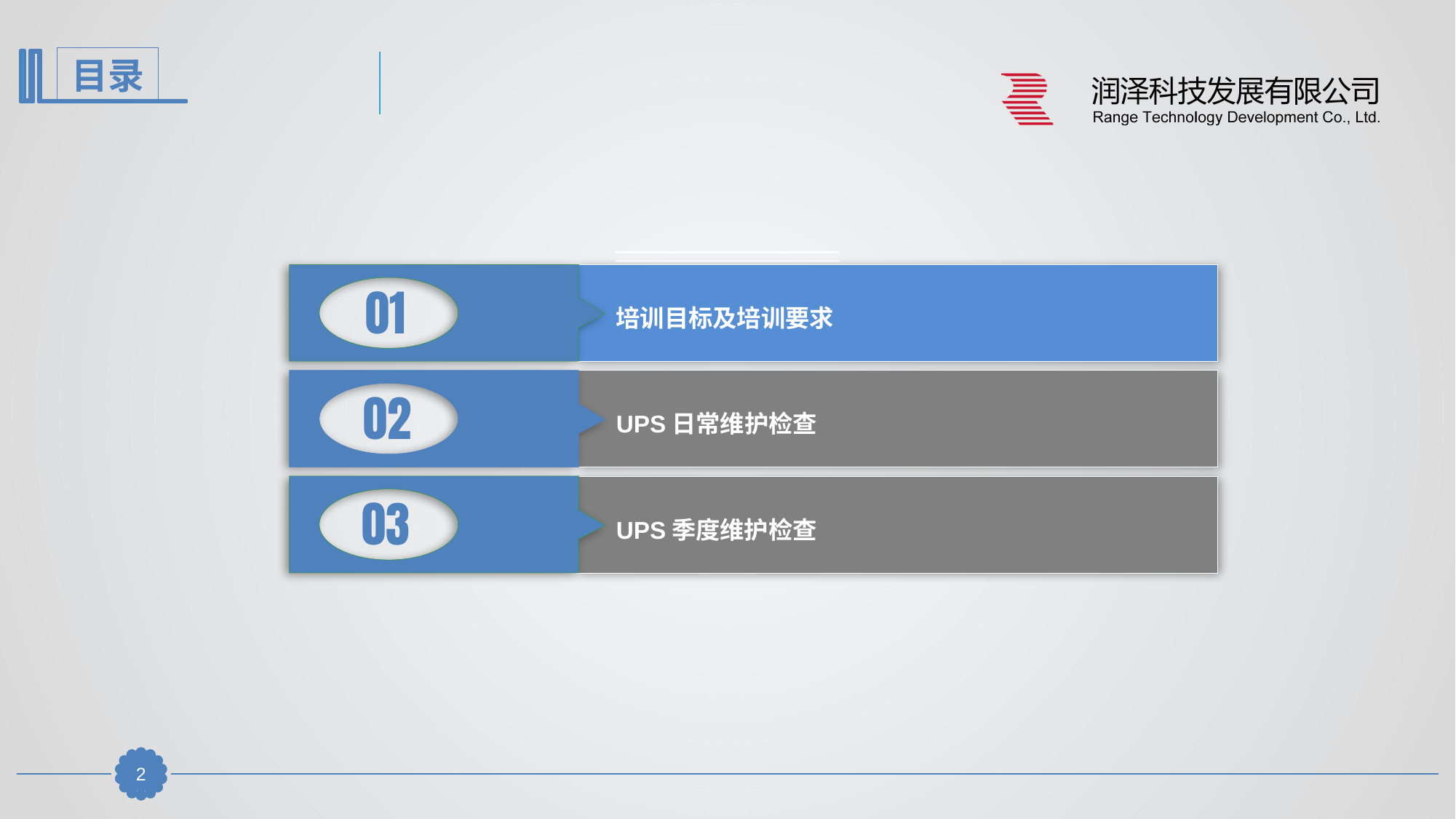

01
培训目标及培训要求

02
UPS日常维护检查

03
UPS季度维护检查
2